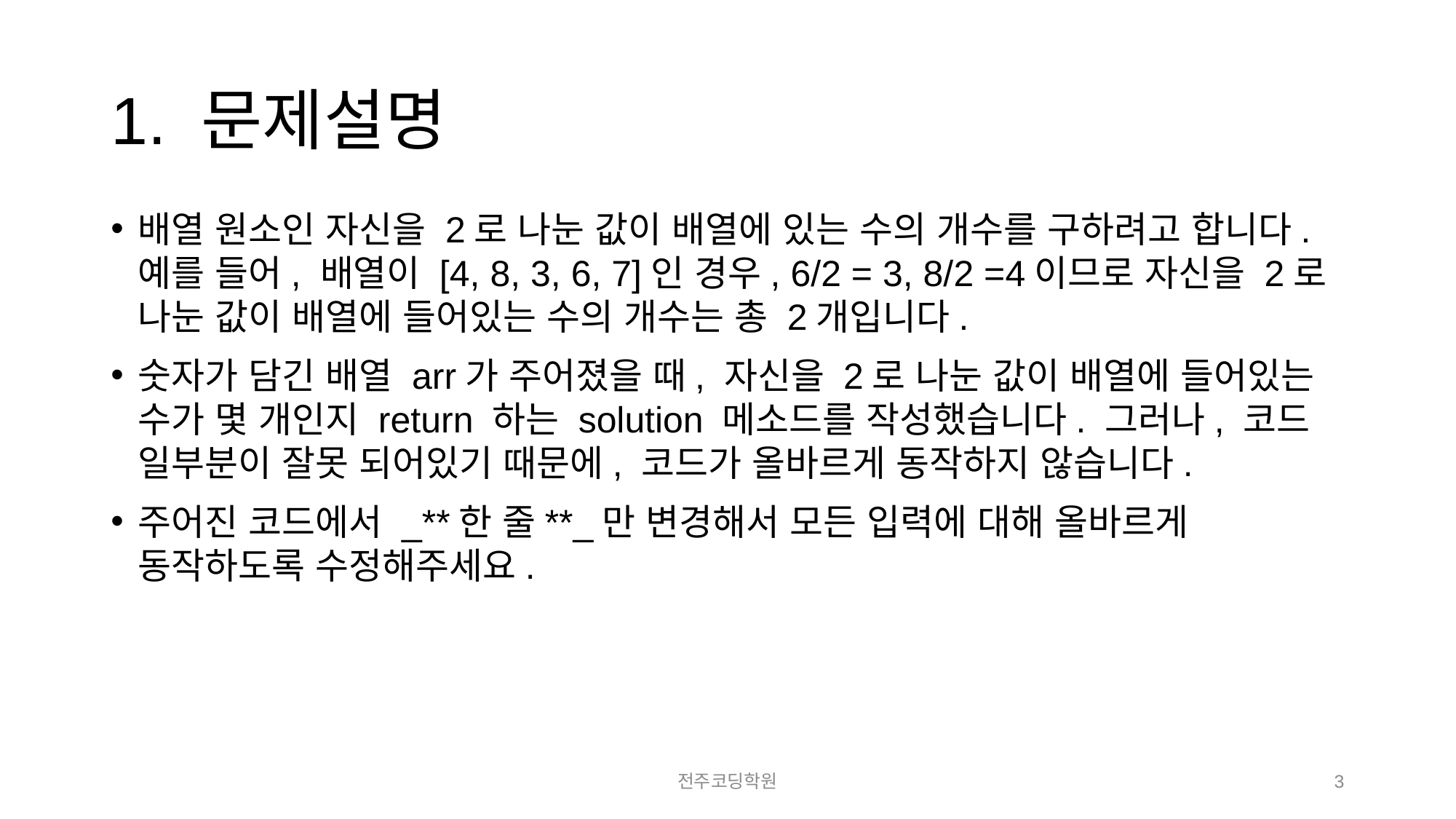

# 1. 문제설명
배열 원소인 자신을 2로 나눈 값이 배열에 있는 수의 개수를 구하려고 합니다. 예를 들어, 배열이 [4, 8, 3, 6, 7]인 경우, 6/2 = 3, 8/2 =4이므로 자신을 2로 나눈 값이 배열에 들어있는 수의 개수는 총 2개입니다.
숫자가 담긴 배열 arr가 주어졌을 때, 자신을 2로 나눈 값이 배열에 들어있는 수가 몇 개인지 return 하는 solution 메소드를 작성했습니다. 그러나, 코드 일부분이 잘못 되어있기 때문에, 코드가 올바르게 동작하지 않습니다.
주어진 코드에서 _**한 줄**_만 변경해서 모든 입력에 대해 올바르게 동작하도록 수정해주세요.
전주코딩학원
3